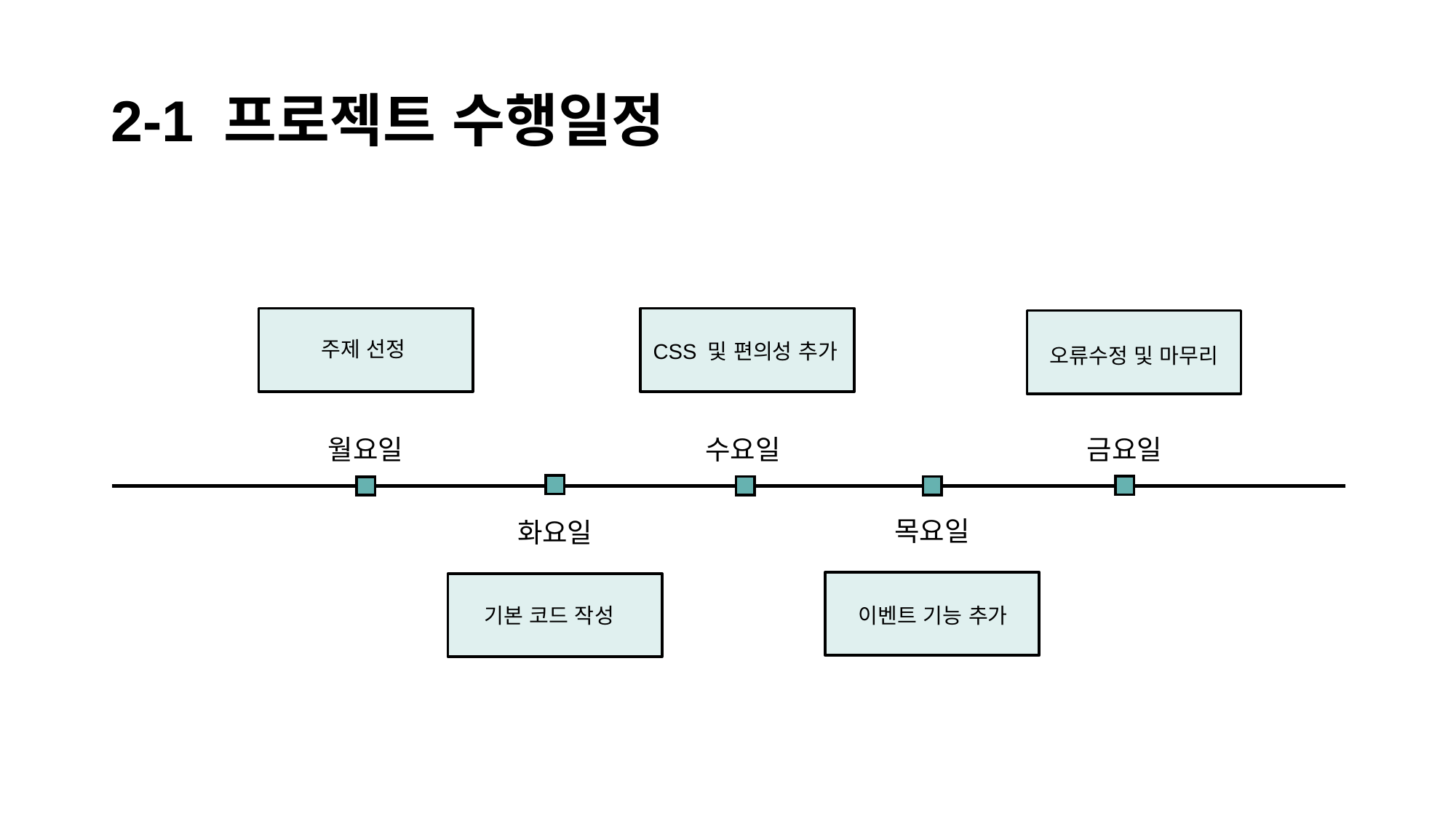

# 2-1 프로젝트 수행일정

주제 선정
CSS 및 편의성 추가
오류수정 및 마무리
월요일
수요일
금요일

목요일
화요일

이벤트 기능 추가
기본 코드 작성